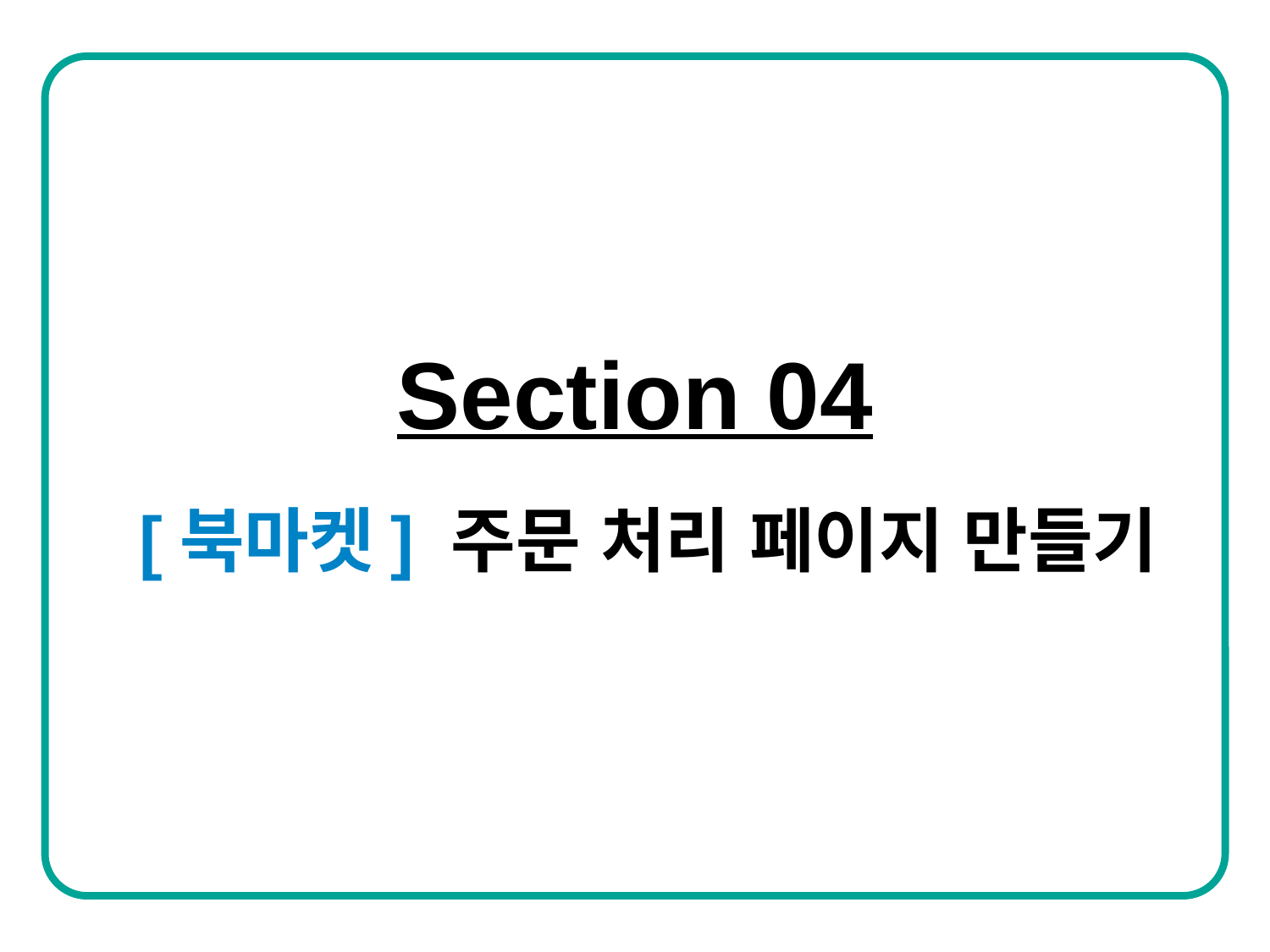

Section 04
[북마켓] 주문 처리 페이지 만들기